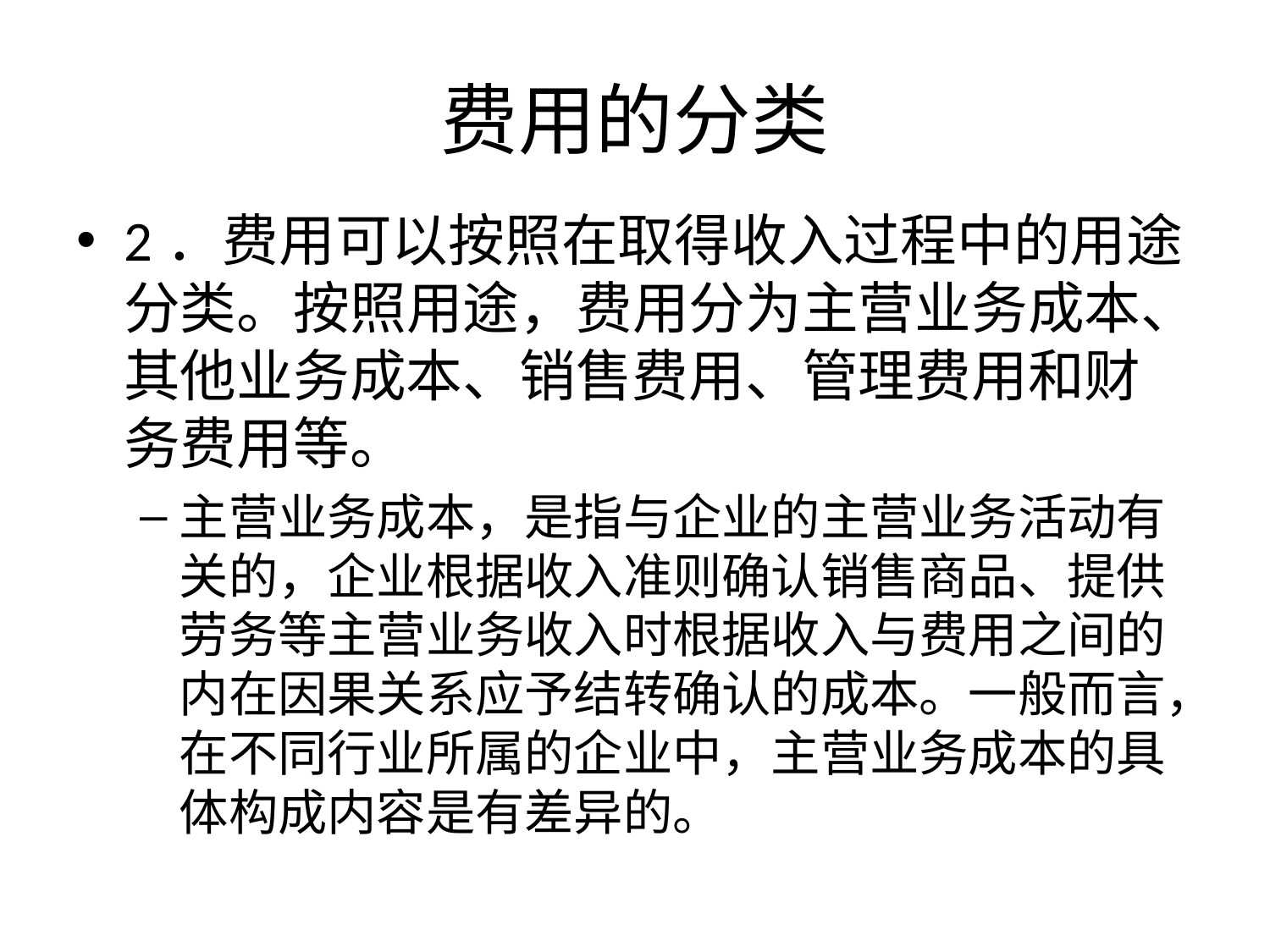

# 费用的分类
2．费用可以按照在取得收入过程中的用途分类。按照用途，费用分为主营业务成本、其他业务成本、销售费用、管理费用和财务费用等。
主营业务成本，是指与企业的主营业务活动有关的，企业根据收入准则确认销售商品、提供劳务等主营业务收入时根据收入与费用之间的内在因果关系应予结转确认的成本。一般而言，在不同行业所属的企业中，主营业务成本的具体构成内容是有差异的。